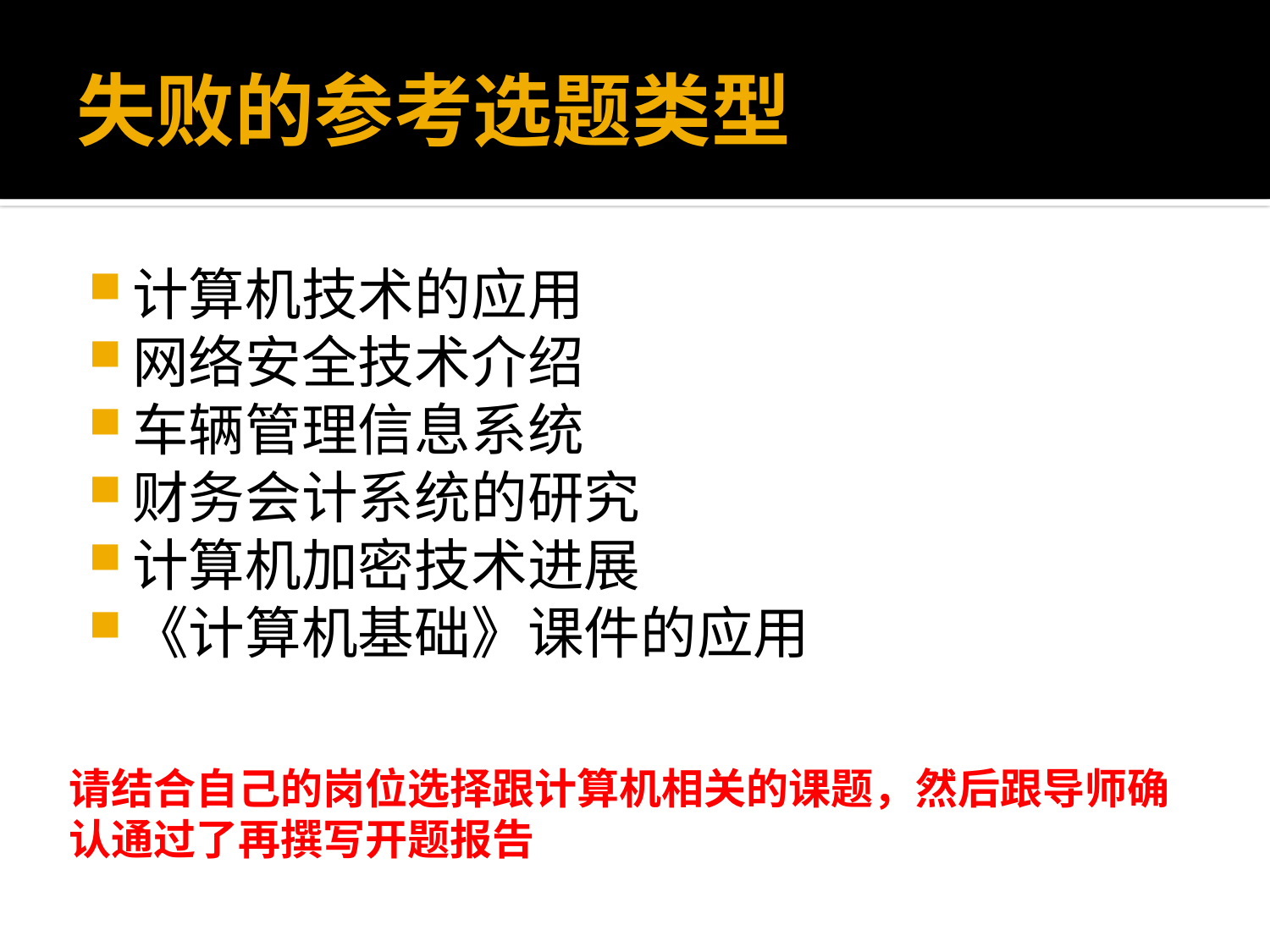

# 失败的参考选题类型
计算机技术的应用
网络安全技术介绍
车辆管理信息系统
财务会计系统的研究
计算机加密技术进展
《计算机基础》课件的应用

请结合自己的岗位选择跟计算机相关的课题，然后跟导师确认通过了再撰写开题报告